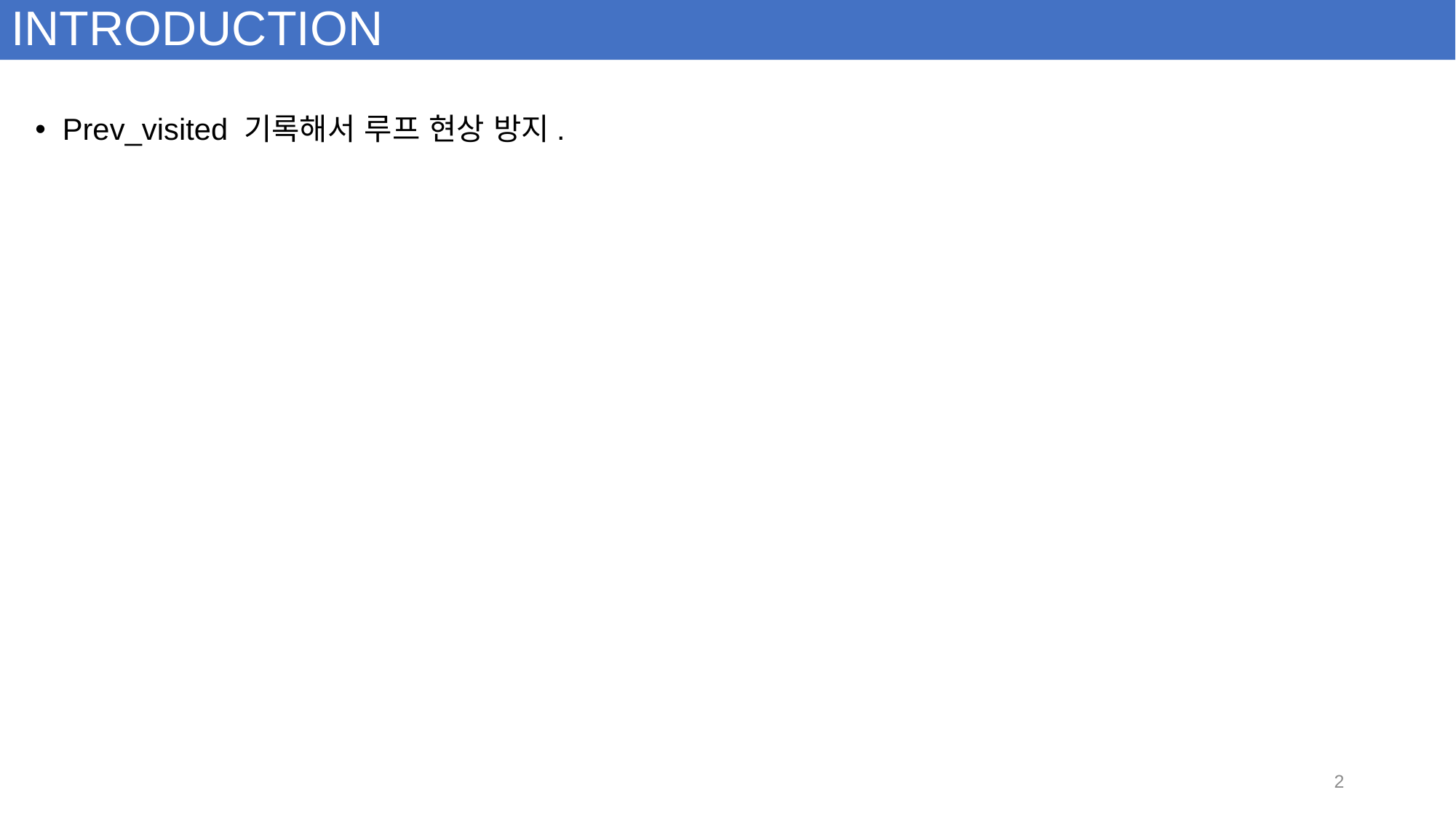

# INTRODUCTION
Prev_visited 기록해서 루프 현상 방지.
2